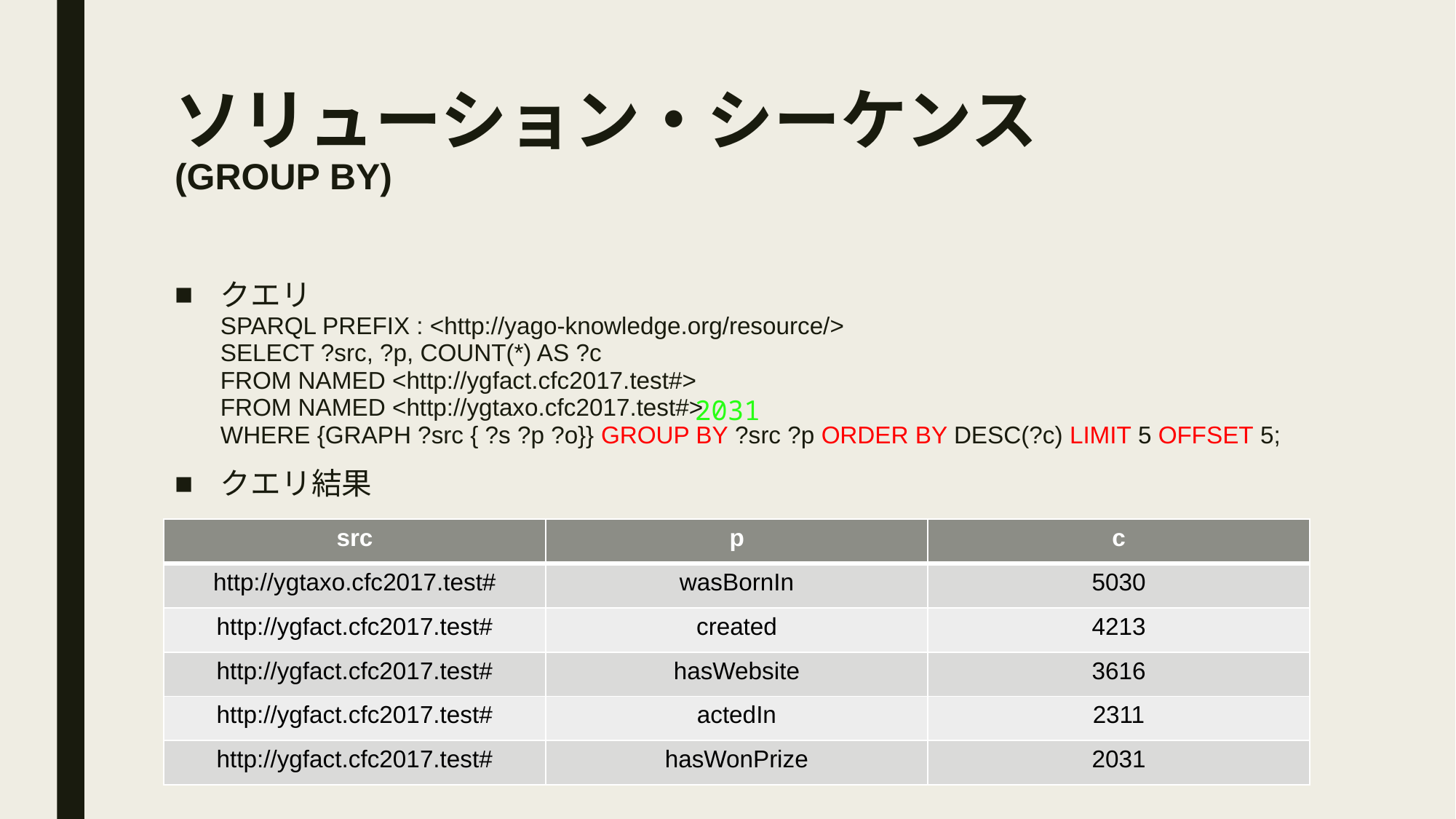

# ソリューション・シーケンス (GROUP BY)
クエリ
SPARQL PREFIX : <http://yago-knowledge.org/resource/>
SELECT ?src, ?p, COUNT(*) AS ?c
FROM NAMED <http://ygfact.cfc2017.test#>
FROM NAMED <http://ygtaxo.cfc2017.test#>
WHERE {GRAPH ?src { ?s ?p ?o}} GROUP BY ?src ?p ORDER BY DESC(?c) LIMIT 5 OFFSET 5;
クエリ結果
2031
| src | p | c |
| --- | --- | --- |
| http://ygtaxo.cfc2017.test# | wasBornIn | 5030 |
| http://ygfact.cfc2017.test# | created | 4213 |
| http://ygfact.cfc2017.test# | hasWebsite | 3616 |
| http://ygfact.cfc2017.test# | actedIn | 2311 |
| http://ygfact.cfc2017.test# | hasWonPrize | 2031 |